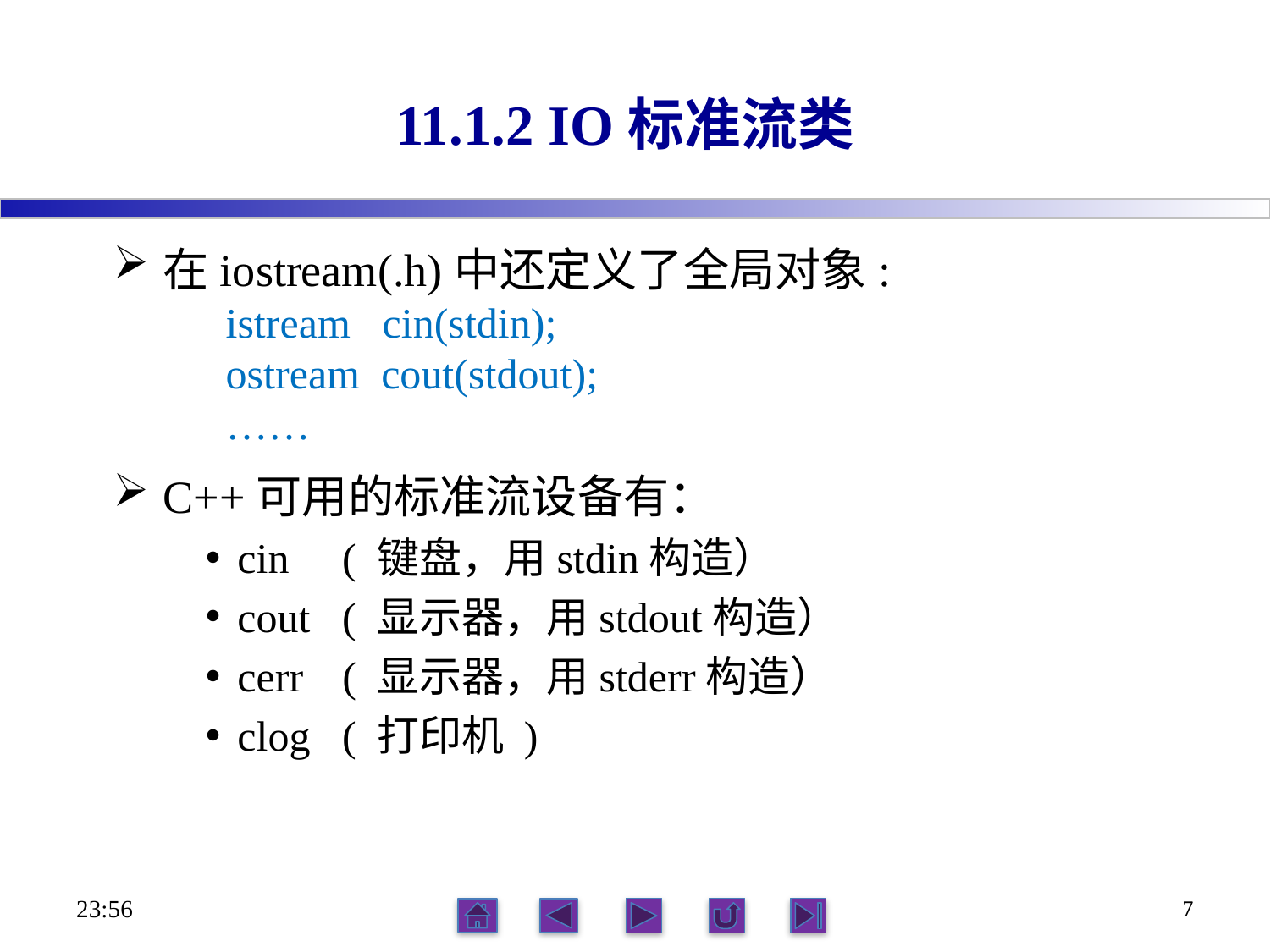

# 11.1.2 IO标准流类
在iostream(.h)中还定义了全局对象:
istream   cin(stdin);
ostream  cout(stdout);
……
C++可用的标准流设备有：
cin     ( 键盘，用stdin构造）
cout   ( 显示器，用stdout构造）
cerr    ( 显示器，用stderr构造）
clog   ( 打印机 )

23:56
7